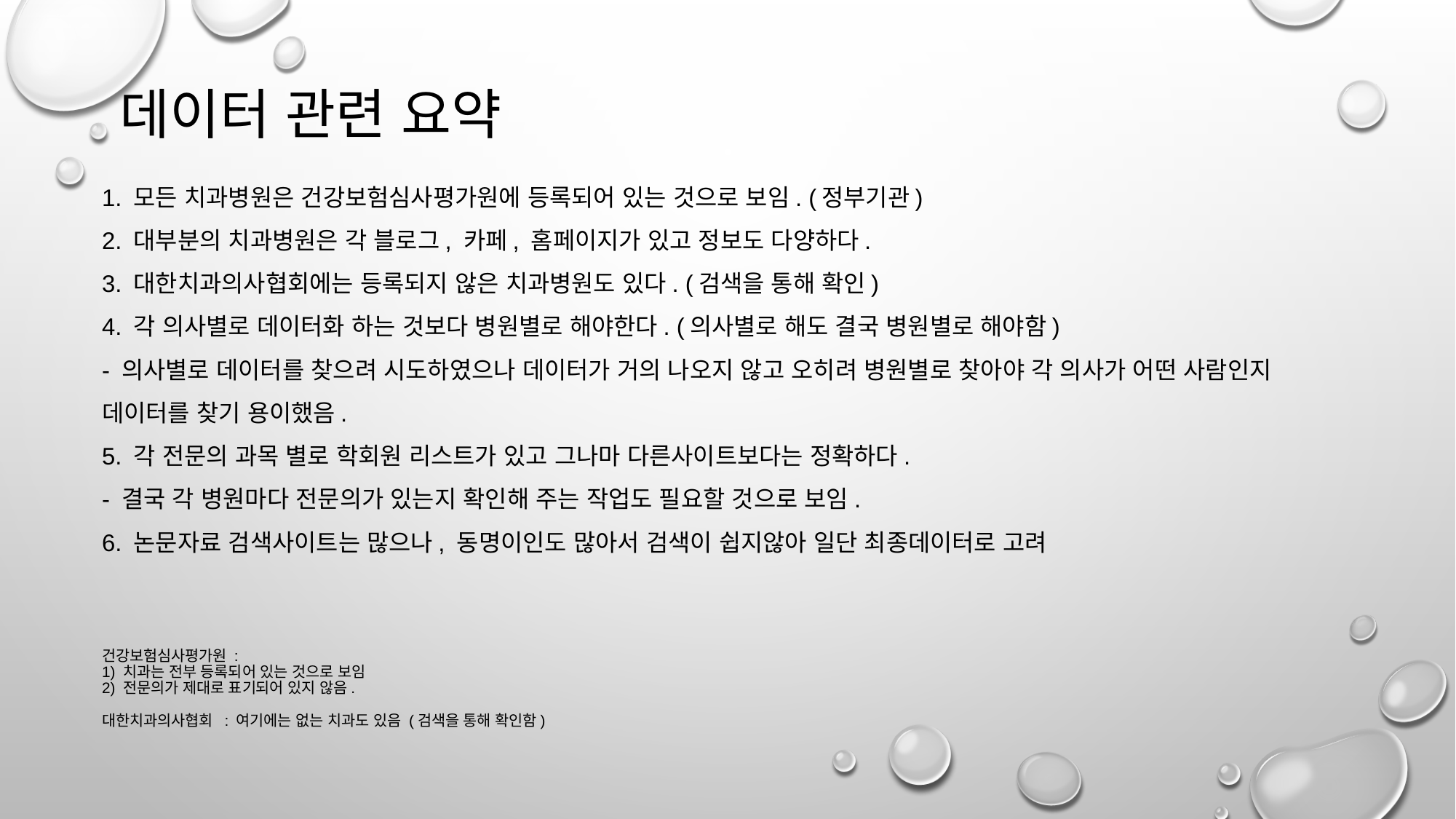

데이터 관련 요약
# 1. 모든 치과병원은 건강보험심사평가원에 등록되어 있는 것으로 보임. (정부기관) 2. 대부분의 치과병원은 각 블로그, 카페, 홈페이지가 있고 정보도 다양하다. 3. 대한치과의사협회에는 등록되지 않은 치과병원도 있다. (검색을 통해 확인) 4. 각 의사별로 데이터화 하는 것보다 병원별로 해야한다. (의사별로 해도 결국 병원별로 해야함) - 의사별로 데이터를 찾으려 시도하였으나 데이터가 거의 나오지 않고 오히려 병원별로 찾아야 각 의사가 어떤 사람인지 데이터를 찾기 용이했음. 5. 각 전문의 과목 별로 학회원 리스트가 있고 그나마 다른사이트보다는 정확하다. - 결국 각 병원마다 전문의가 있는지 확인해 주는 작업도 필요할 것으로 보임. 6. 논문자료 검색사이트는 많으나, 동명이인도 많아서 검색이 쉽지않아 일단 최종데이터로 고려
건강보험심사평가원 :
1) 치과는 전부 등록되어 있는 것으로 보임
2) 전문의가 제대로 표기되어 있지 않음.
대한치과의사협회  : 여기에는 없는 치과도 있음 (검색을 통해 확인함)